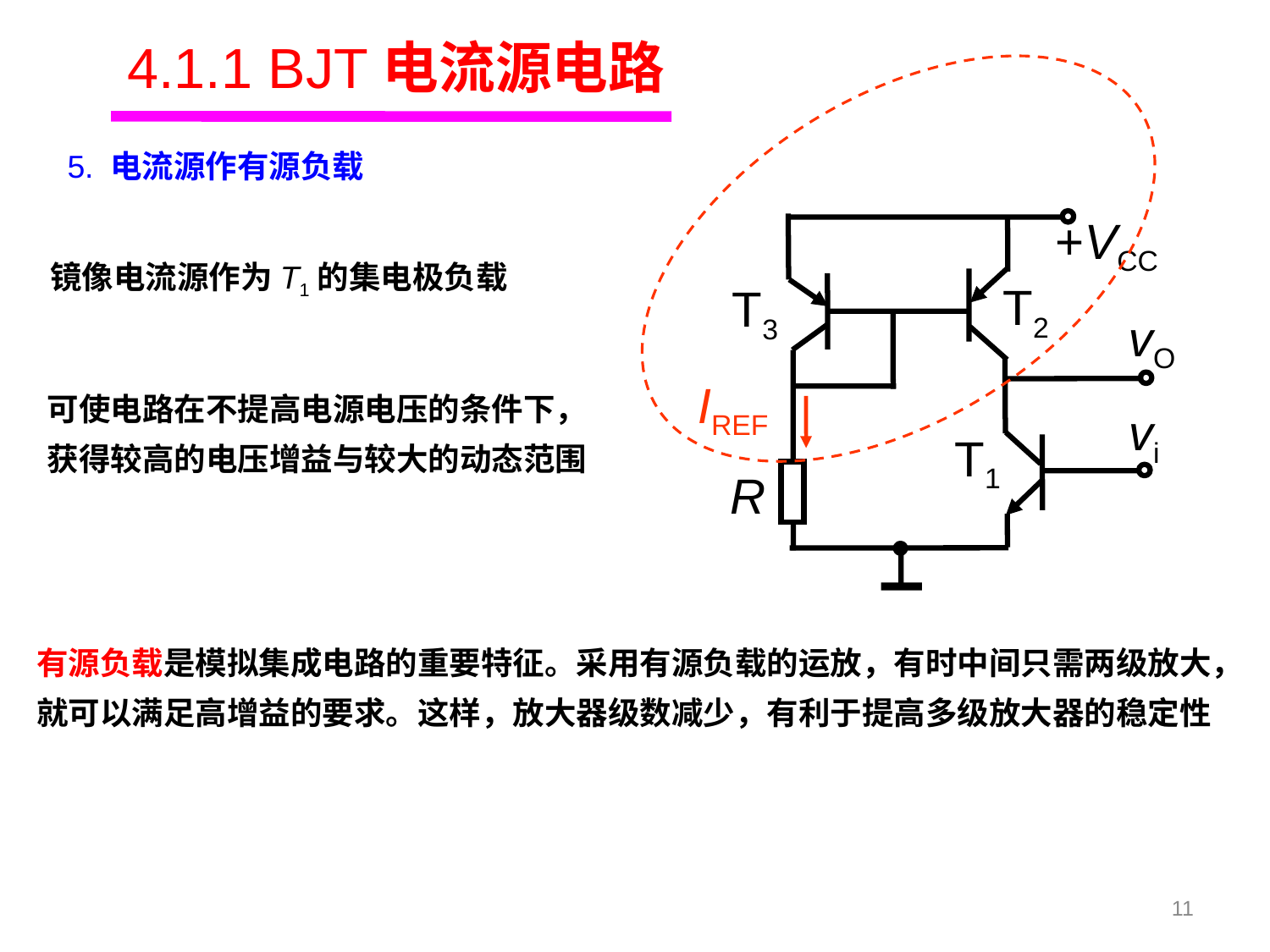

4.1.1 BJT电流源电路

5. 电流源作有源负载
+VCC

镜像电流源作为T1的集电极负载

T2
T3

vO

IREF
可使电路在不提高电源电压的条件下，获得较高的电压增益与较大的动态范围

vi
T1

R

有源负载是模拟集成电路的重要特征。采用有源负载的运放，有时中间只需两级放大，就可以满足高增益的要求。这样，放大器级数减少，有利于提高多级放大器的稳定性
11